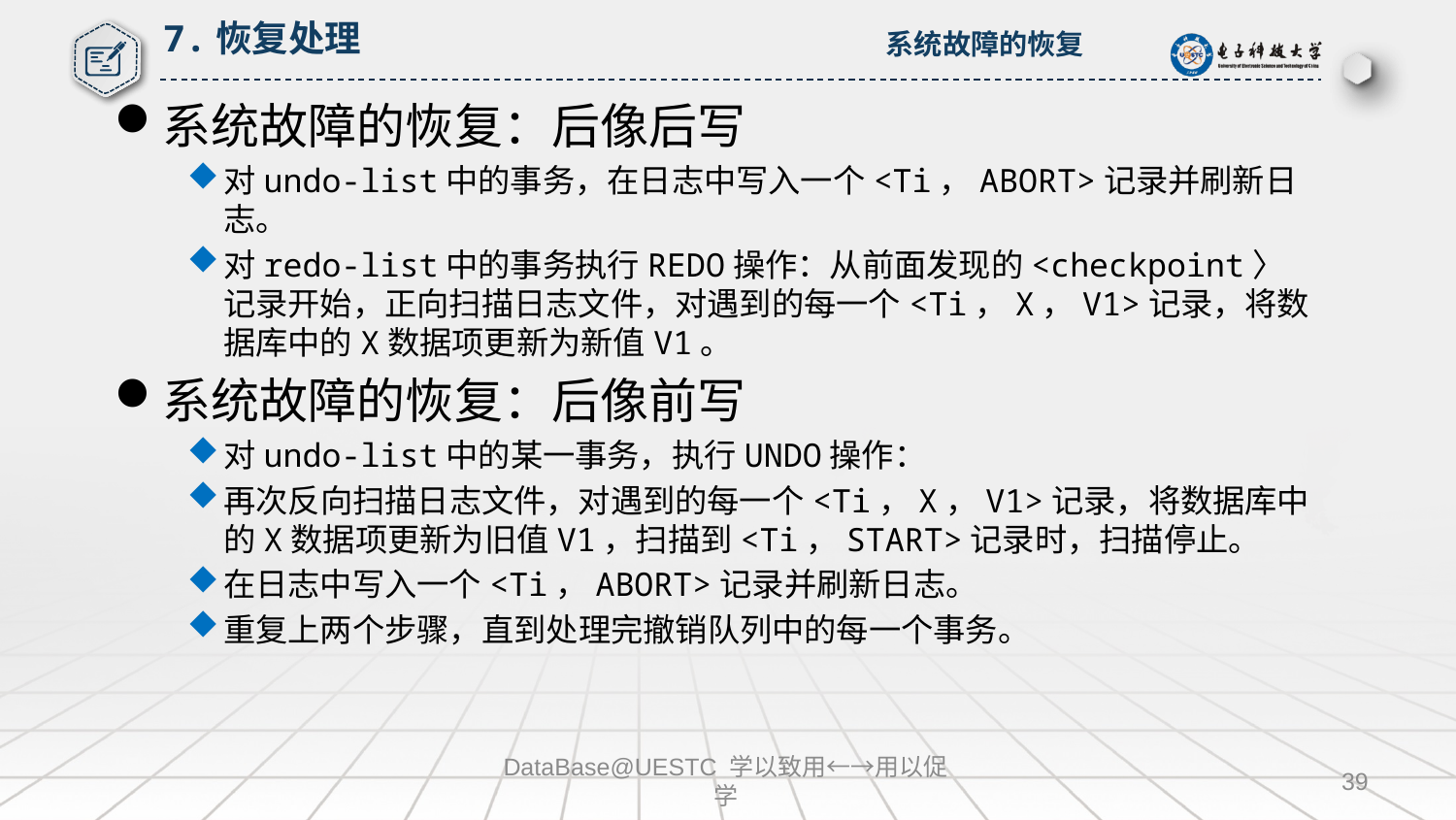

7.恢复处理
系统故障的恢复
系统故障的恢复：后像后写
对undo-list中的事务，在日志中写入一个<Ti，ABORT>记录并刷新日志。
对redo-list中的事务执行REDO操作：从前面发现的<checkpoint〉记录开始，正向扫描日志文件，对遇到的每一个<Ti，X，V1>记录，将数据库中的X数据项更新为新值V1。
系统故障的恢复：后像前写
对undo-list中的某一事务，执行UNDO操作：
再次反向扫描日志文件，对遇到的每一个<Ti，X，V1>记录，将数据库中的X数据项更新为旧值V1，扫描到<Ti，START>记录时，扫描停止。
在日志中写入一个<Ti，ABORT>记录并刷新日志。
重复上两个步骤，直到处理完撤销队列中的每一个事务。
DataBase@UESTC 学以致用←→用以促学
39